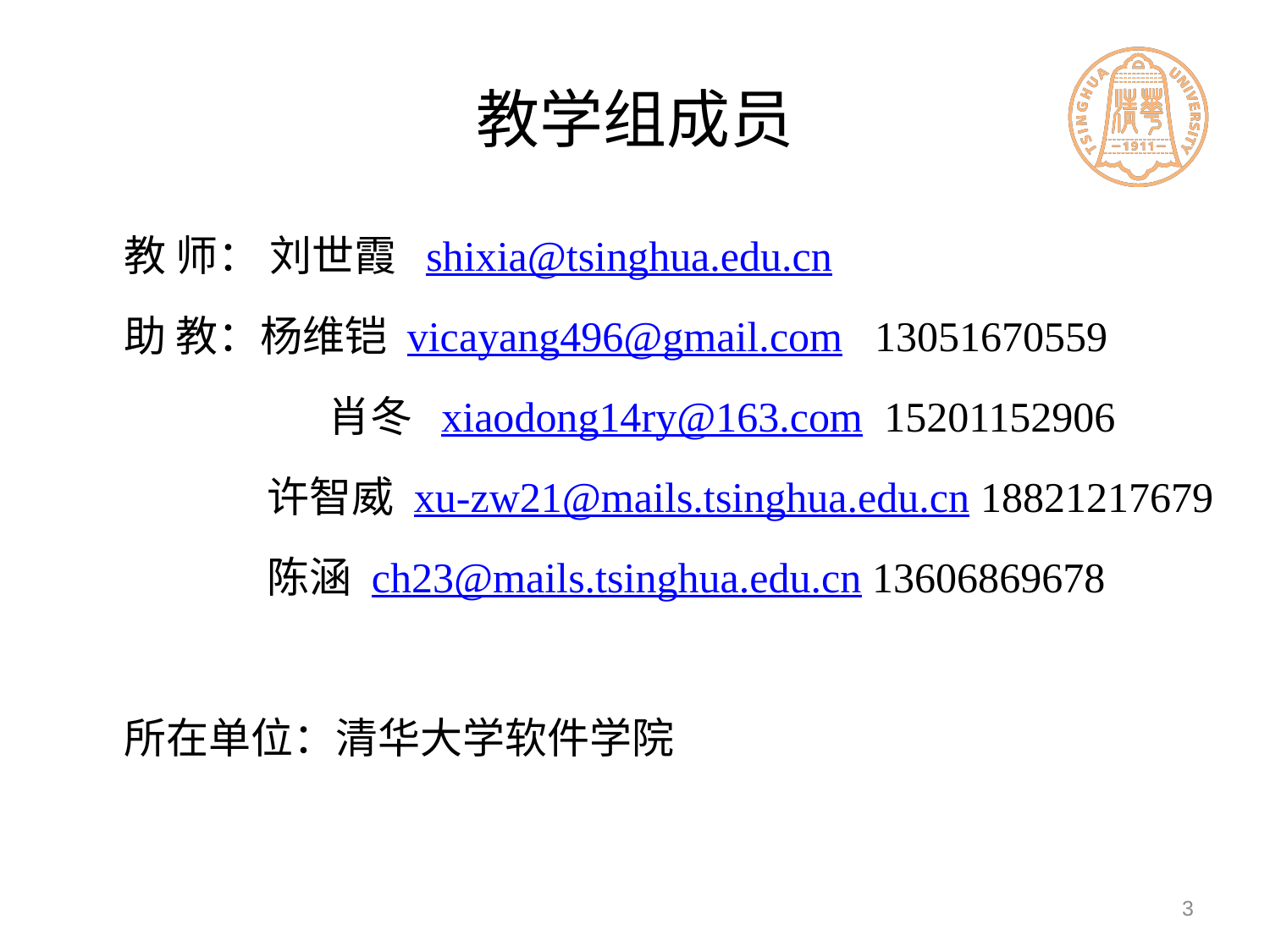

# 教学组成员
	教 师： 刘世霞  shixia@tsinghua.edu.cn
	助 教：杨维铠 vicayang496@gmail.com   13051670559
		       肖冬  xiaodong14ry@163.com  15201152906
                   许智威 xu-zw21@mails.tsinghua.edu.cn 18821217679
                   陈涵 ch23@mails.tsinghua.edu.cn 13606869678

	所在单位：清华大学软件学院
3